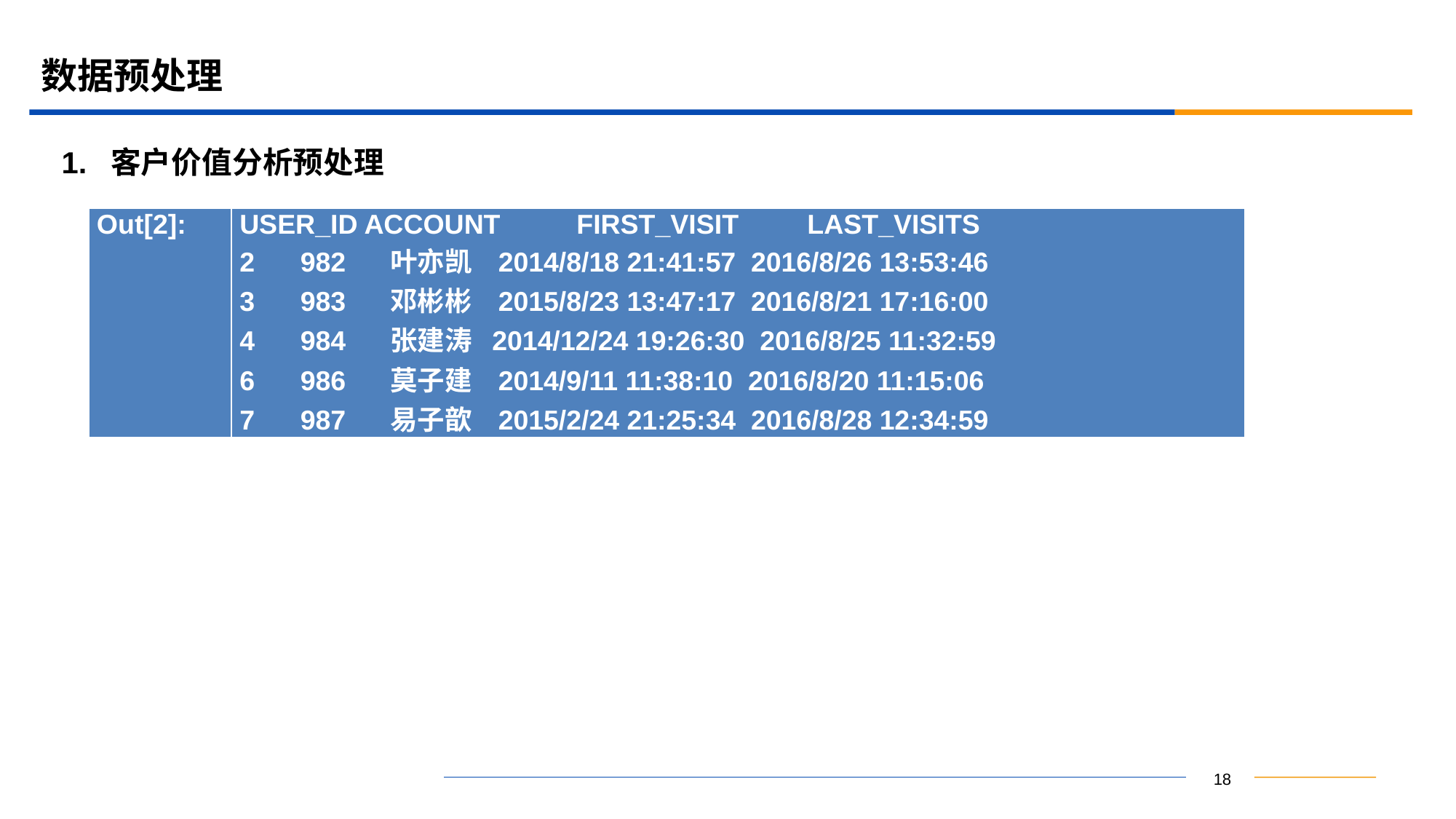

# 数据预处理
1.  客户价值分析预处理
| Out[2]: | USER\_ID ACCOUNT FIRST\_VISIT LAST\_VISITS 2 982 叶亦凯 2014/8/18 21:41:57 2016/8/26 13:53:46 3 983 邓彬彬 2015/8/23 13:47:17 2016/8/21 17:16:00 4 984 张建涛 2014/12/24 19:26:30 2016/8/25 11:32:59 6 986 莫子建 2014/9/11 11:38:10 2016/8/20 11:15:06 7 987 易子歆 2015/2/24 21:25:34 2016/8/28 12:34:59 |
| --- | --- |